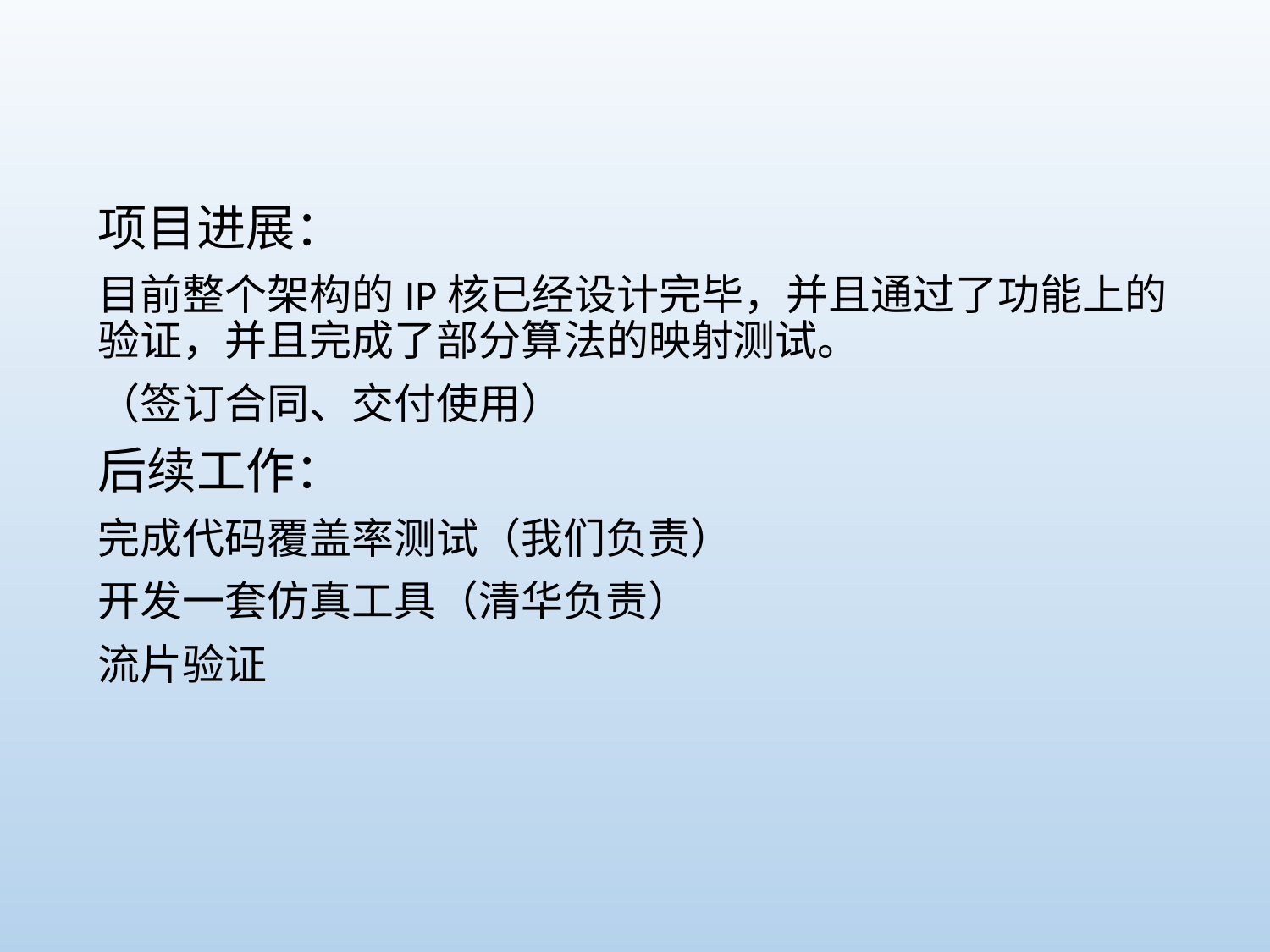

项目进展：
目前整个架构的IP核已经设计完毕，并且通过了功能上的验证，并且完成了部分算法的映射测试。
（签订合同、交付使用）
后续工作：
完成代码覆盖率测试（我们负责）
开发一套仿真工具（清华负责）
流片验证